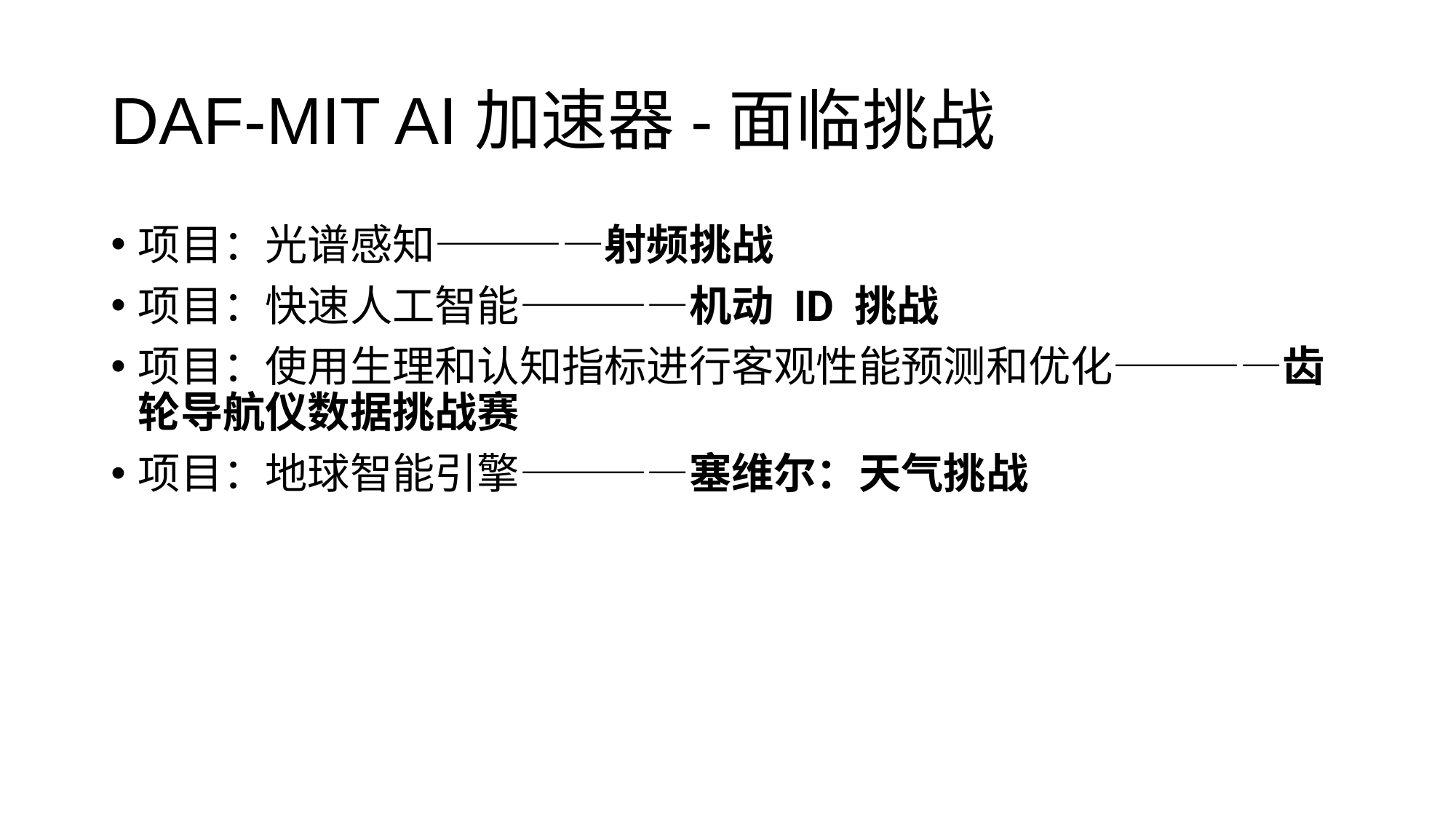

# DAF-MIT AI加速器-面临挑战
项目：光谱感知————射频挑战
项目：快速人工智能————机动 ID 挑战
项目：使用生理和认知指标进行客观性能预测和优化————齿轮导航仪数据挑战赛
项目：地球智能引擎————塞维尔：天气挑战